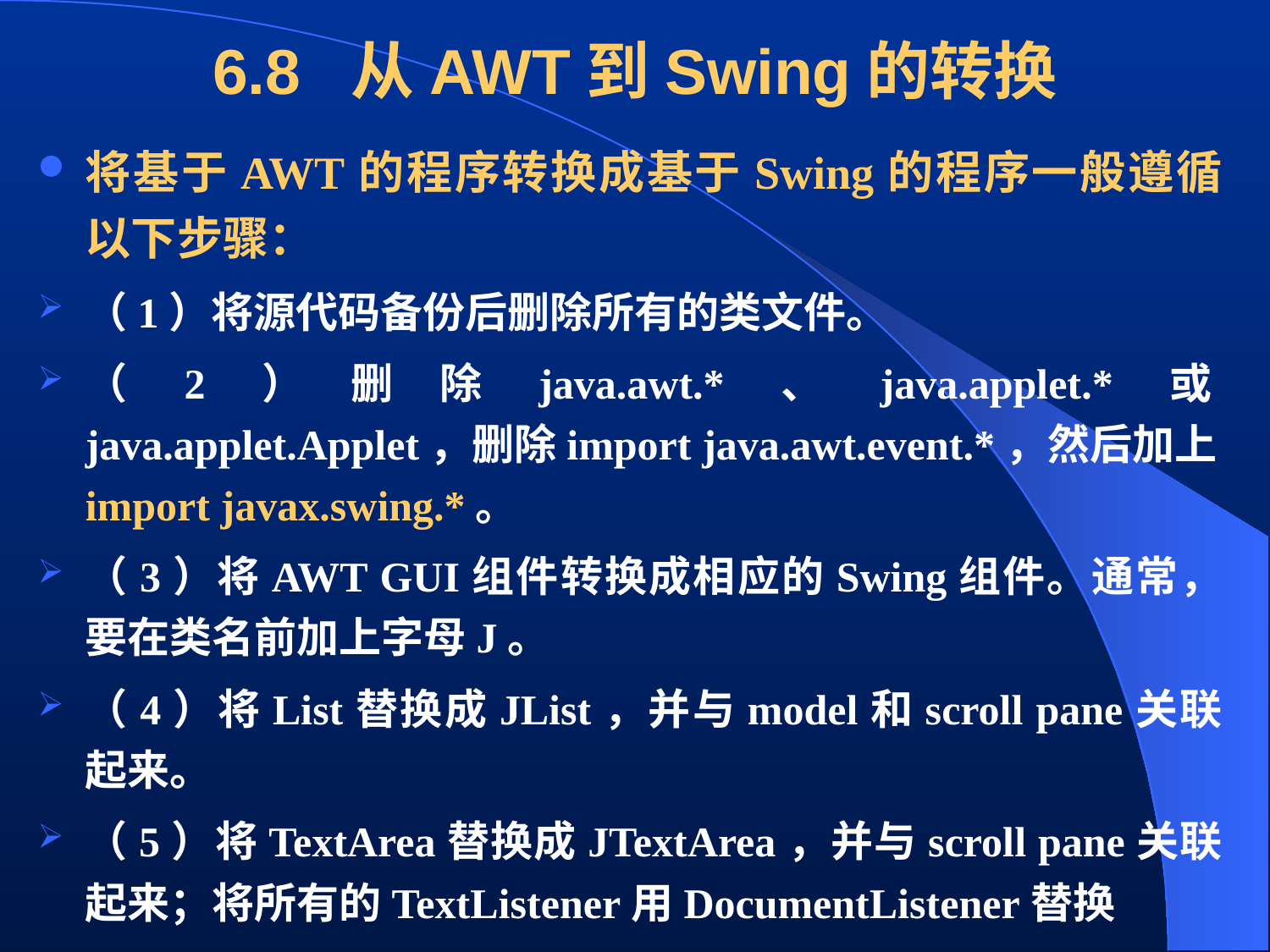

# 6.8  从AWT到Swing的转换
将基于AWT的程序转换成基于Swing的程序一般遵循以下步骤：
（1）将源代码备份后删除所有的类文件。
（2）删除java.awt.*、java.applet.*或java.applet.Applet，删除import java.awt.event.*，然后加上import javax.swing.*。
（3）将AWT GUI组件转换成相应的Swing组件。通常，要在类名前加上字母J。
（4）将List替换成JList，并与model和scroll pane关联起来。
（5）将TextArea替换成JTextArea，并与scroll pane关联起来；将所有的TextListener用DocumentListener替换